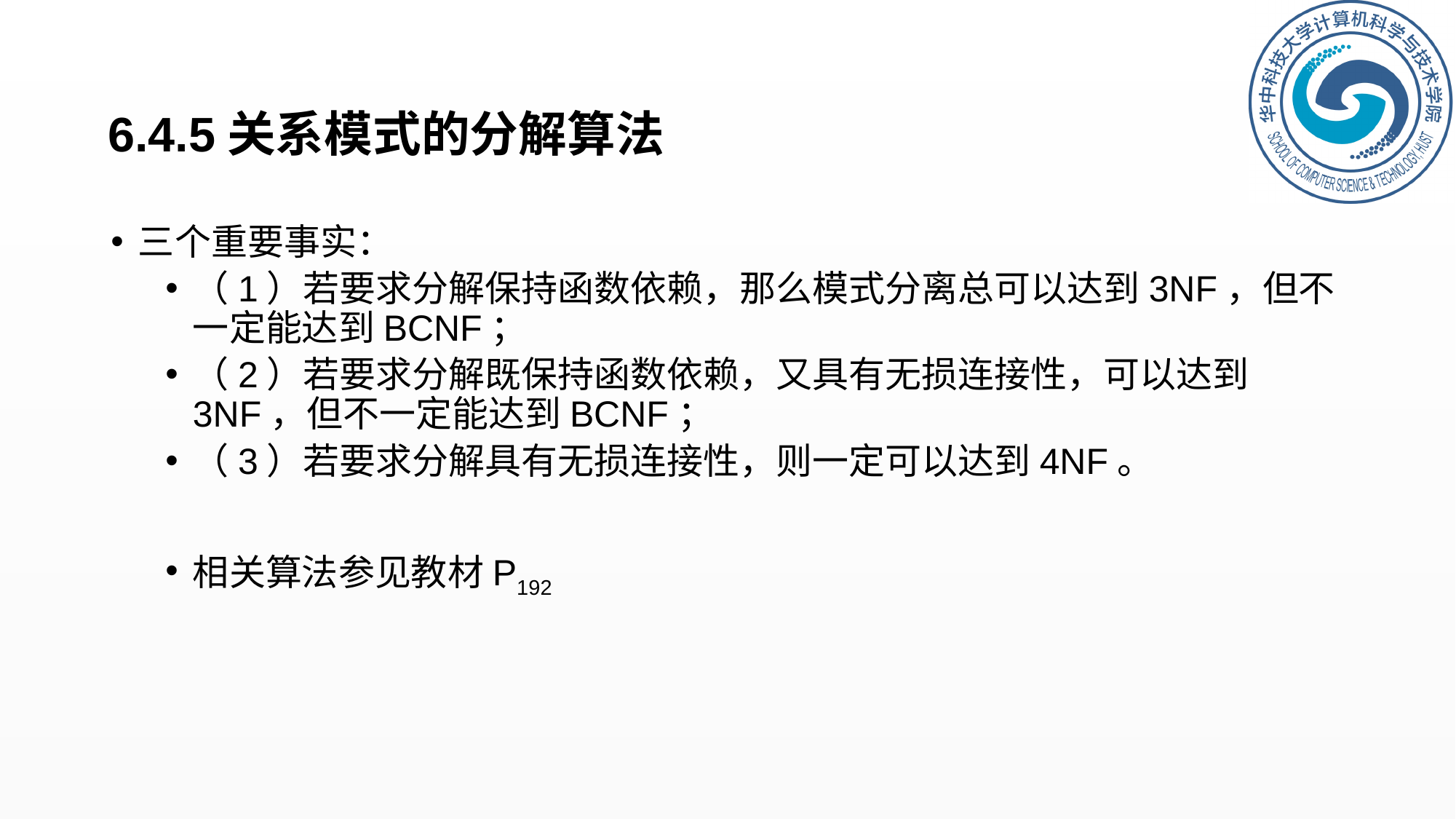

# 6.4.5关系模式的分解算法
三个重要事实：
（1）若要求分解保持函数依赖，那么模式分离总可以达到3NF，但不一定能达到BCNF；
（2）若要求分解既保持函数依赖，又具有无损连接性，可以达到3NF，但不一定能达到BCNF；
（3）若要求分解具有无损连接性，则一定可以达到4NF。

相关算法参见教材P192